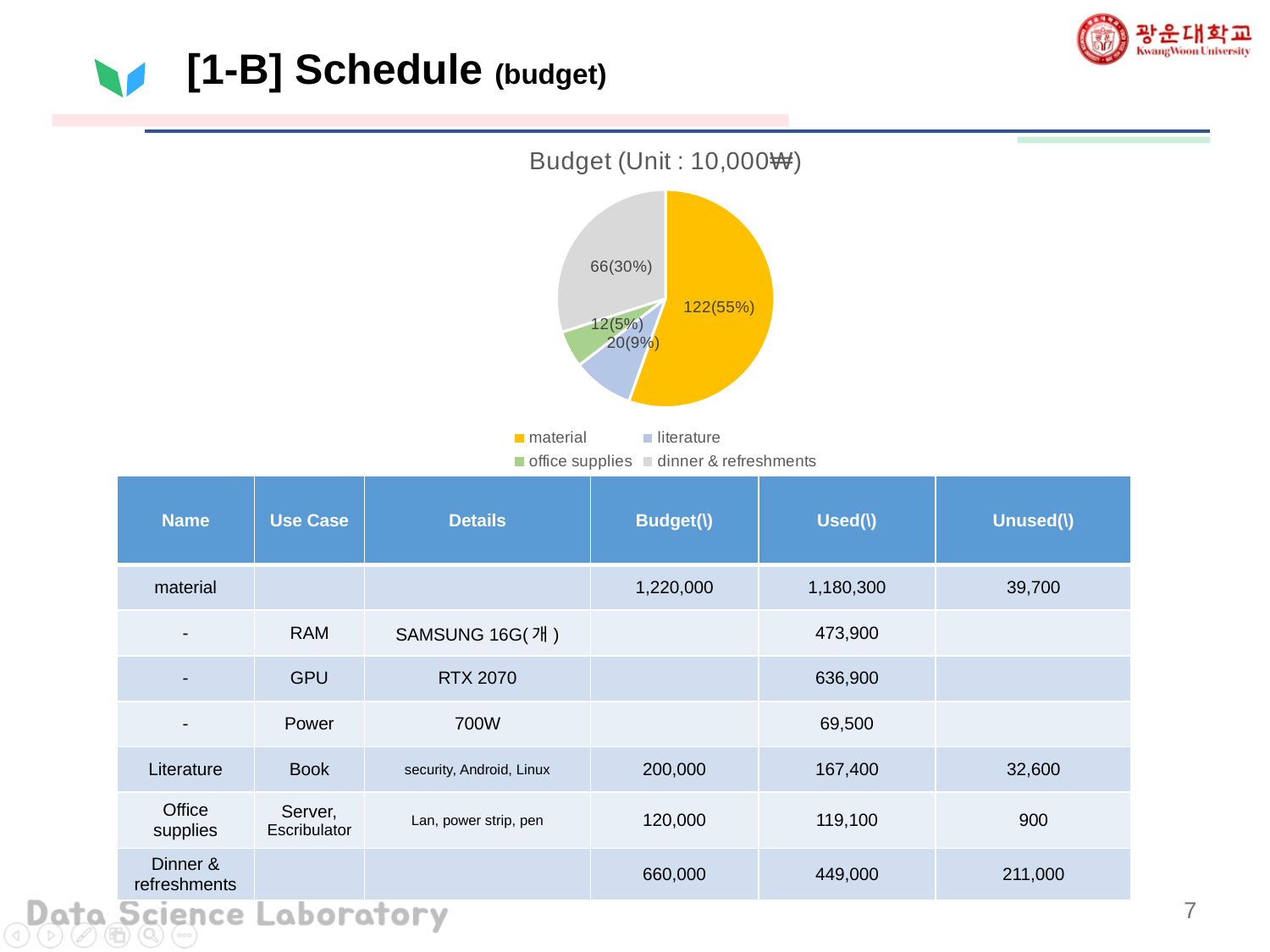

# [1-B] Schedule (budget)

### Chart: Budget (Unit : 10,000₩)

| Category | 금액 |
|---|---|
| material | 122.0 |
| literature | 20.0 |
| office supplies | 12.0 |
| dinner & refreshments | 66.0 |
| Name | Use Case | Details | Budget(\) | Used(\) | Unused(\) |
| --- | --- | --- | --- | --- | --- |
| material |  |  | 1,220,000 | 1,180,300 | 39,700 |
| - | RAM | SAMSUNG 16G(개) |  | 473,900 |  |
| - | GPU | RTX 2070 |  | 636,900 |  |
| - | Power | 700W |  | 69,500 |  |
| Literature | Book | security, Android, Linux | 200,000 | 167,400 | 32,600 |
| Office supplies | Server, Escribulator | Lan, power strip, pen | 120,000 | 119,100 | 900 |
| Dinner & refreshments |  |  | 660,000 | 449,000 | 211,000 |
7